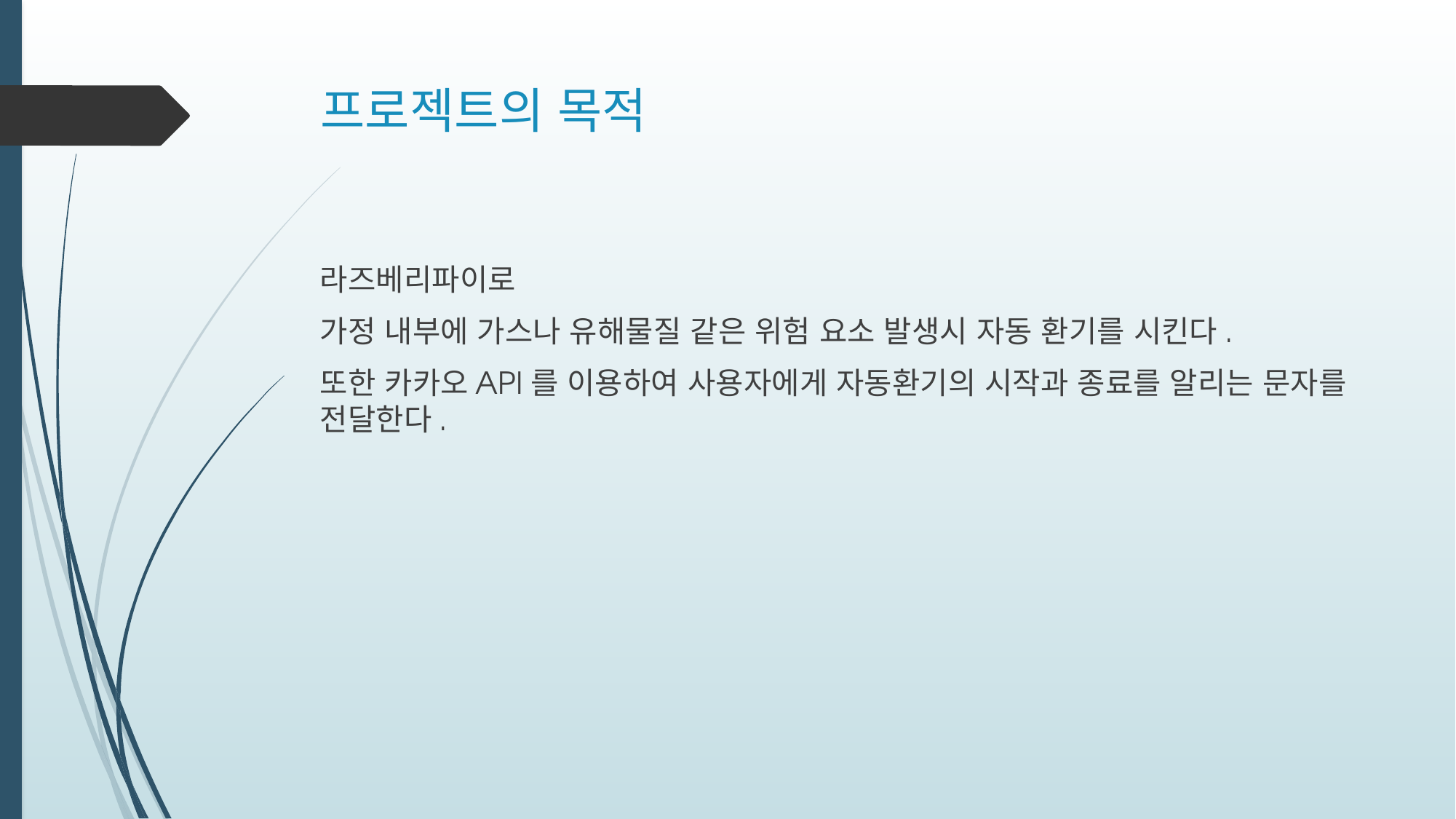

# 프로젝트의 목적
라즈베리파이로
가정 내부에 가스나 유해물질 같은 위험 요소 발생시 자동 환기를 시킨다.
또한 카카오API를 이용하여 사용자에게 자동환기의 시작과 종료를 알리는 문자를 전달한다.